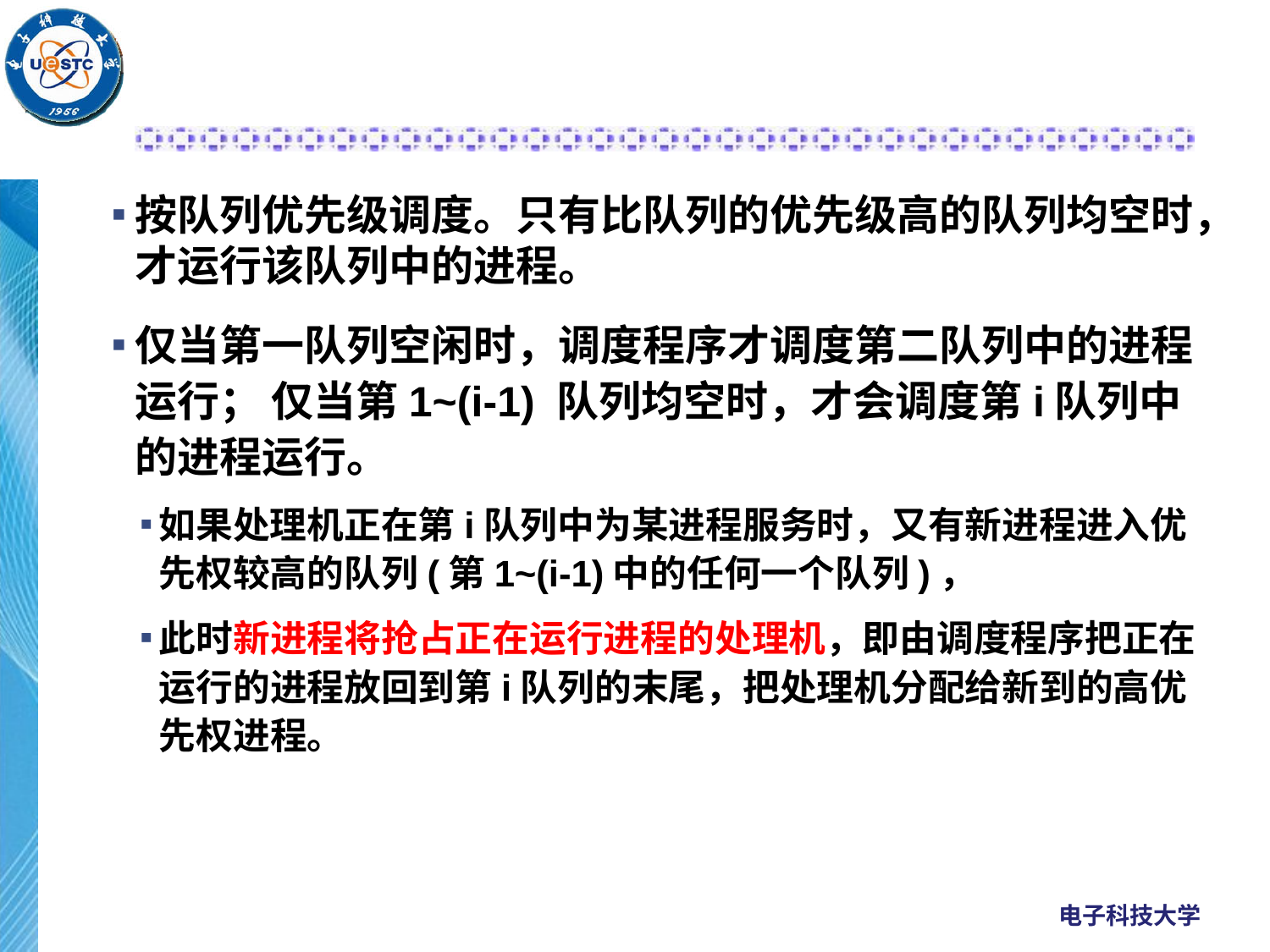

#
按队列优先级调度。只有比队列的优先级高的队列均空时，才运行该队列中的进程。
仅当第一队列空闲时，调度程序才调度第二队列中的进程运行； 仅当第1~(i-1) 队列均空时，才会调度第i队列中的进程运行。
如果处理机正在第i队列中为某进程服务时，又有新进程进入优先权较高的队列(第1~(i-1)中的任何一个队列)，
此时新进程将抢占正在运行进程的处理机，即由调度程序把正在运行的进程放回到第i队列的末尾，把处理机分配给新到的高优先权进程。